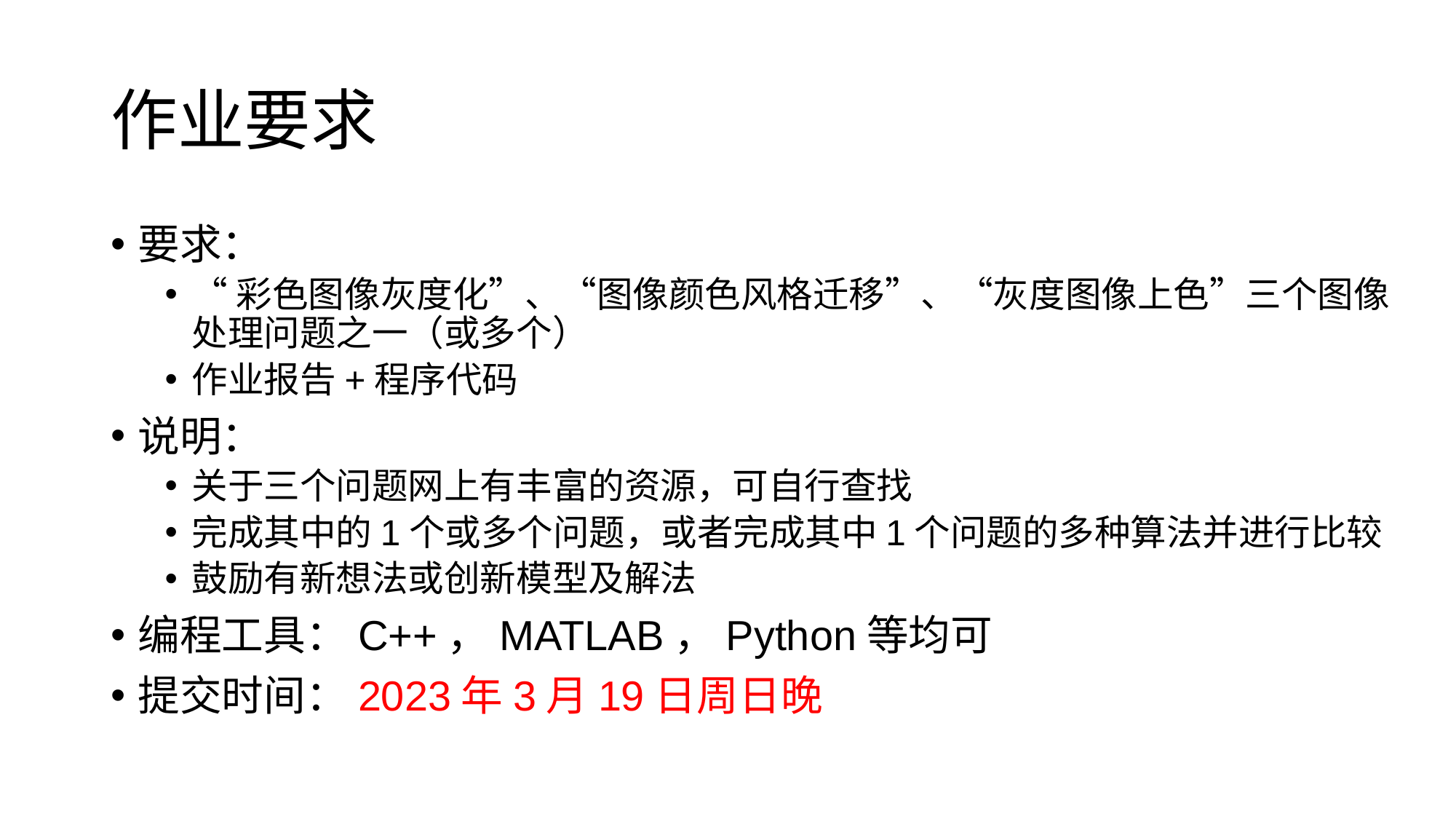

# 作业要求
要求：
“彩色图像灰度化”、“图像颜色风格迁移”、“灰度图像上色”三个图像处理问题之一（或多个）
作业报告+程序代码
说明：
关于三个问题网上有丰富的资源，可自行查找
完成其中的1个或多个问题，或者完成其中1个问题的多种算法并进行比较
鼓励有新想法或创新模型及解法
编程工具：C++，MATLAB，Python等均可
提交时间：2023年3月19日周日晚